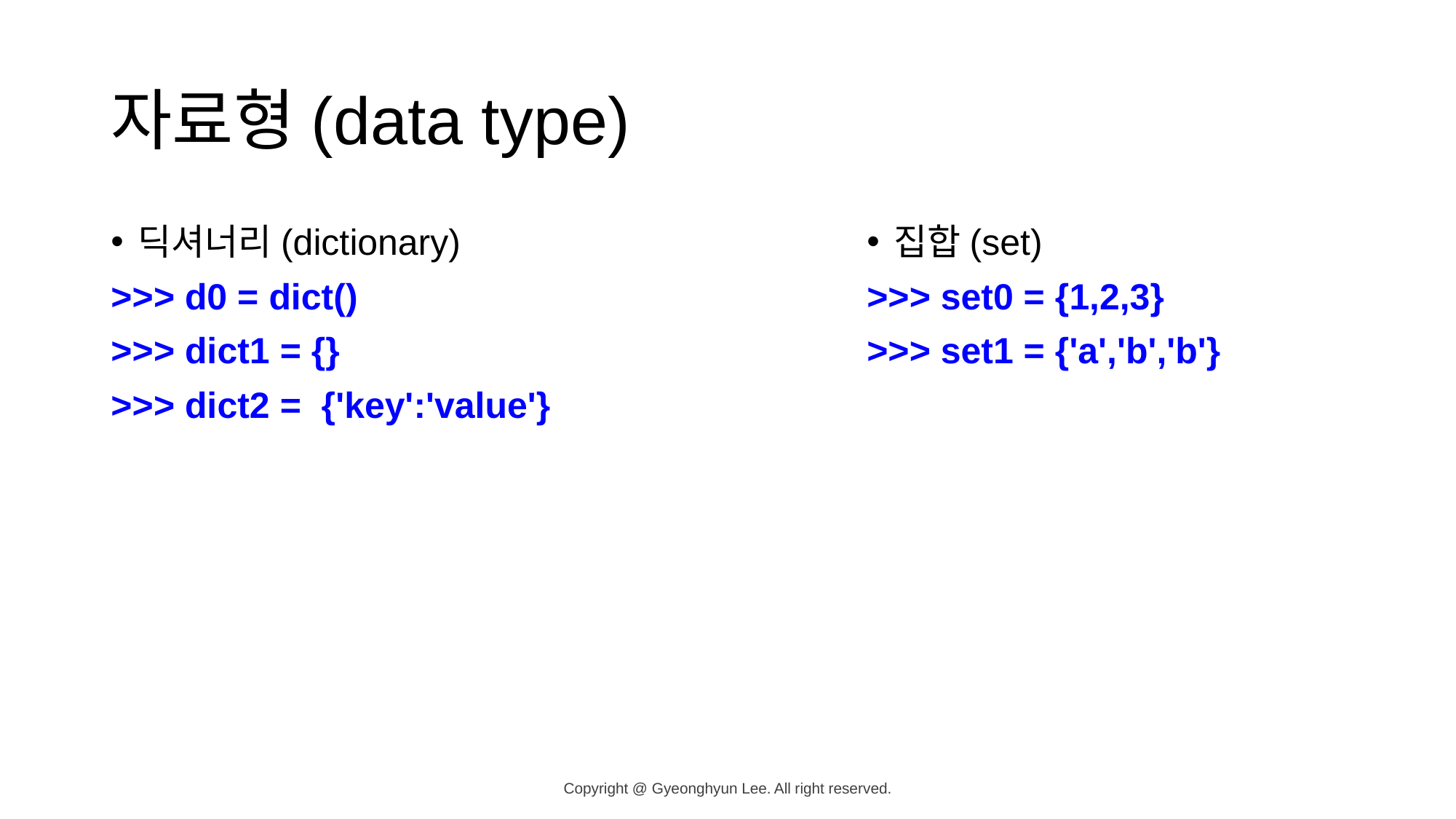

# 자료형(data type)
딕셔너리(dictionary)
>>> d0 = dict()
>>> dict1 = {}
>>> dict2 =  {'key':'value'}

집합(set)
>>> set0 = {1,2,3}
>>> set1 = {'a','b','b'}